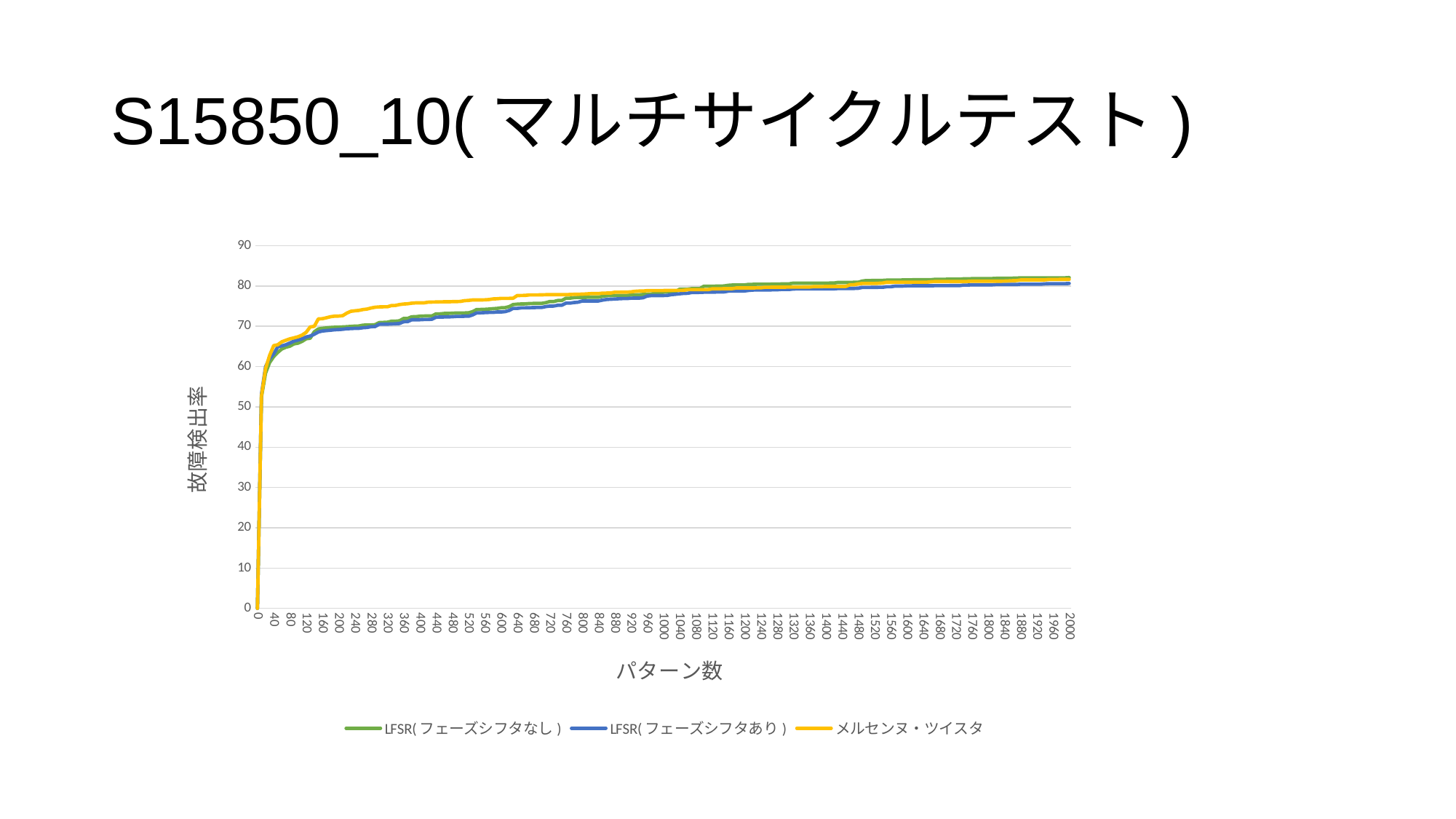

# S15850_10(マルチサイクルテスト)

### Chart

| Category |  |  |  |
|---|---|---|---|
| 0 | 0.0 | 0.0 | 0.0 |
| 10 | 52.47761 | 53.159916 | 52.742004 |
| 20 | 58.379531 | 59.974414 | 59.505332 |
| 30 | 60.989338 | 62.004268 | 62.754798 |
| 40 | 62.473345 | 63.130063 | 65.202558 |
| 50 | 63.522387 | 64.895523 | 65.407252 |
| 60 | 64.358211 | 65.159917 | 66.149253 |
| 70 | 64.801705 | 65.415776 | 66.524518 |
| 80 | 65.05757 | 65.859276 | 66.891259 |
| 90 | 65.628994 | 66.319829 | 67.130065 |
| 100 | 65.816629 | 66.592753 | 67.402983 |
| 110 | 66.2516 | 66.891259 | 67.820895 |
| 120 | 66.899788 | 67.343283 | 68.486142 |
| 130 | 67.036247 | 67.573559 | 69.842219 |
| 140 | 68.614072 | 68.017054 | 69.978678 |
| 150 | 69.339019 | 68.571424 | 71.829426 |
| 160 | 69.501066 | 68.827295 | 71.880597 |
| 170 | 69.594884 | 68.929636 | 72.119403 |
| 180 | 69.697225 | 69.023454 | 72.375268 |
| 190 | 69.756931 | 69.134331 | 72.511727 |
| 200 | 69.782519 | 69.185501 | 72.537315 |
| 210 | 69.842219 | 69.253731 | 72.631133 |
| 220 | 69.89339 | 69.398725 | 73.262262 |
| 230 | 69.961619 | 69.432837 | 73.714286 |
| 240 | 70.046908 | 69.484007 | 73.842216 |
| 250 | 70.072496 | 69.492537 | 73.944563 |
| 260 | 70.285714 | 69.646055 | 74.149251 |
| 270 | 70.311302 | 69.70576 | 74.268657 |
| 280 | 70.319831 | 69.89339 | 74.533045 |
| 290 | 70.39659 | 69.944561 | 74.72921 |
| 300 | 70.925373 | 70.507467 | 74.805969 |
| 310 | 70.96802 | 70.52452 | 74.840087 |
| 320 | 71.010661 | 70.52452 | 74.840087 |
| 330 | 71.249467 | 70.584226 | 75.130063 |
| 340 | 71.257997 | 70.626867 | 75.164181 |
| 350 | 71.360338 | 70.686567 | 75.385928 |
| 360 | 71.931767 | 71.121538 | 75.513858 |
| 370 | 71.948826 | 71.155649 | 75.582087 |
| 380 | 72.358209 | 71.59915 | 75.735605 |
| 390 | 72.383797 | 71.616209 | 75.80384 |
| 400 | 72.503197 | 71.624732 | 75.80384 |
| 410 | 72.545838 | 71.675909 | 75.80384 |
| 420 | 72.571433 | 71.675909 | 75.98294 |
| 430 | 72.571433 | 71.752667 | 76.008528 |
| 440 | 73.083156 | 72.247338 | 76.034117 |
| 450 | 73.083156 | 72.298509 | 76.059699 |
| 460 | 73.185503 | 72.307038 | 76.076758 |
| 470 | 73.202562 | 72.332621 | 76.076758 |
| 480 | 73.236674 | 72.375268 | 76.119405 |
| 490 | 73.296374 | 72.452027 | 76.127934 |
| 500 | 73.304904 | 72.452027 | 76.170576 |
| 510 | 73.313433 | 72.486138 | 76.349682 |
| 520 | 73.339021 | 72.486138 | 76.417911 |
| 530 | 73.628998 | 72.810233 | 76.528788 |
| 540 | 74.149251 | 73.313433 | 76.528788 |
| 550 | 74.174839 | 73.347545 | 76.537311 |
| 560 | 74.208951 | 73.398721 | 76.562899 |
| 570 | 74.268657 | 73.441362 | 76.631129 |
| 580 | 74.371004 | 73.441362 | 76.784647 |
| 590 | 74.430704 | 73.54371 | 76.835823 |
| 600 | 74.575692 | 73.54371 | 76.921105 |
| 610 | 74.61834 | 73.628998 | 76.921105 |
| 620 | 74.865675 | 73.918974 | 76.929641 |
| 630 | 75.385928 | 74.439234 | 76.963753 |
| 640 | 75.488269 | 74.439234 | 77.620471 |
| 650 | 75.539446 | 74.567163 | 77.646053 |
| 660 | 75.556505 | 74.575692 | 77.663112 |
| 670 | 75.650322 | 74.601281 | 77.782518 |
| 680 | 75.667375 | 74.643922 | 77.782518 |
| 690 | 75.675905 | 74.66951 | 77.782518 |
| 700 | 75.692964 | 74.66951 | 77.799571 |
| 710 | 75.846481 | 74.882728 | 77.833688 |
| 720 | 76.127934 | 75.010657 | 77.833688 |
| 730 | 76.136458 | 75.019193 | 77.833688 |
| 740 | 76.392323 | 75.223881 | 77.850747 |
| 750 | 76.409382 | 75.223881 | 77.859277 |
| 760 | 76.972282 | 75.74414 | 77.859277 |
| 770 | 76.972282 | 75.74414 | 77.884865 |
| 780 | 77.108741 | 75.897658 | 77.927506 |
| 790 | 77.168441 | 75.98294 | 77.936035 |
| 800 | 77.1855 | 76.264393 | 77.987206 |
| 810 | 77.1855 | 76.264393 | 78.021324 |
| 820 | 77.202559 | 76.264393 | 78.098083 |
| 830 | 77.202559 | 76.281452 | 78.123665 |
| 840 | 77.211088 | 76.281452 | 78.123665 |
| 850 | 77.432835 | 76.49467 | 78.217483 |
| 860 | 77.586353 | 76.648188 | 78.234541 |
| 870 | 77.594882 | 76.716417 | 78.234541 |
| 880 | 77.637529 | 76.759064 | 78.447759 |
| 890 | 77.637529 | 76.827294 | 78.456289 |
| 900 | 77.637529 | 76.869935 | 78.481877 |
| 910 | 77.646053 | 76.878464 | 78.481877 |
| 920 | 77.7484 | 76.972282 | 78.541577 |
| 930 | 77.799571 | 76.980811 | 78.678036 |
| 940 | 77.799571 | 76.980811 | 78.737742 |
| 950 | 77.893388 | 77.074629 | 78.746271 |
| 960 | 77.893388 | 77.501065 | 78.840089 |
| 970 | 77.995735 | 77.611941 | 78.865671 |
| 980 | 78.200424 | 77.611941 | 78.865671 |
| 990 | 78.200424 | 77.620471 | 78.865671 |
| 1000 | 78.447759 | 77.629 | 78.865671 |
| 1010 | 78.533047 | 77.663112 | 78.899789 |
| 1020 | 78.533047 | 77.850747 | 78.899789 |
| 1030 | 78.584218 | 77.944565 | 78.899789 |
| 1040 | 79.189765 | 78.055435 | 78.899789 |
| 1050 | 79.223883 | 78.149253 | 78.916848 |
| 1060 | 79.223883 | 78.183371 | 79.078889 |
| 1070 | 79.334754 | 78.37953 | 79.087418 |
| 1080 | 79.334754 | 78.37953 | 79.087418 |
| 1090 | 79.351813 | 78.413647 | 79.087418 |
| 1100 | 79.948831 | 78.447759 | 79.087418 |
| 1110 | 79.948831 | 78.447759 | 79.087418 |
| 1120 | 79.948831 | 78.464818 | 79.283583 |
| 1130 | 79.957354 | 78.490406 | 79.292113 |
| 1140 | 79.965883 | 78.515995 | 79.300642 |
| 1150 | 80.008531 | 78.541577 | 79.343283 |
| 1160 | 80.170578 | 78.720683 | 79.343283 |
| 1170 | 80.238807 | 78.754795 | 79.351813 |
| 1180 | 80.255866 | 78.754795 | 79.50533 |
| 1190 | 80.255866 | 78.754795 | 79.51386 |
| 1200 | 80.255866 | 78.763324 | 79.51386 |
| 1210 | 80.392325 | 78.891259 | 79.51386 |
| 1220 | 80.409384 | 78.985071 | 79.522389 |
| 1230 | 80.434966 | 79.00213 | 79.539442 |
| 1240 | 80.434966 | 79.00213 | 79.539442 |
| 1250 | 80.434966 | 79.00213 | 79.667377 |
| 1260 | 80.434966 | 79.010659 | 79.684436 |
| 1270 | 80.469084 | 79.053307 | 79.692966 |
| 1280 | 80.469084 | 79.053307 | 79.701495 |
| 1290 | 80.503201 | 79.138595 | 79.701495 |
| 1300 | 80.503201 | 79.138595 | 79.710019 |
| 1310 | 80.528784 | 79.138595 | 79.718548 |
| 1320 | 80.69936 | 79.257995 | 79.727077 |
| 1330 | 80.69936 | 79.275054 | 79.727077 |
| 1340 | 80.69936 | 79.275054 | 79.727077 |
| 1350 | 80.69936 | 79.275054 | 79.744136 |
| 1360 | 80.69936 | 79.275054 | 79.744136 |
| 1370 | 80.70789 | 79.275054 | 79.829425 |
| 1380 | 80.70789 | 79.275054 | 79.829425 |
| 1390 | 80.70789 | 79.283583 | 79.829425 |
| 1400 | 80.70789 | 79.283583 | 79.889125 |
| 1410 | 80.724949 | 79.283583 | 79.897654 |
| 1420 | 80.724949 | 79.283583 | 79.897654 |
| 1430 | 80.869937 | 79.368871 | 79.897654 |
| 1440 | 80.869937 | 79.39446 | 79.897654 |
| 1450 | 80.869937 | 79.39446 | 79.897654 |
| 1460 | 80.895519 | 79.39446 | 80.307037 |
| 1470 | 80.904055 | 79.39446 | 80.307037 |
| 1480 | 80.904055 | 79.437101 | 80.520254 |
| 1490 | 81.228143 | 79.641789 | 80.614072 |
| 1500 | 81.347549 | 79.641789 | 80.614072 |
| 1510 | 81.347549 | 79.641789 | 80.614072 |
| 1520 | 81.381667 | 79.650319 | 80.622602 |
| 1530 | 81.381667 | 79.667377 | 80.673772 |
| 1540 | 81.381667 | 79.667377 | 80.724949 |
| 1550 | 81.44989 | 79.803836 | 80.912578 |
| 1560 | 81.44989 | 79.803836 | 80.912578 |
| 1570 | 81.44989 | 79.957354 | 80.938166 |
| 1580 | 81.44989 | 79.957354 | 80.938166 |
| 1590 | 81.501067 | 79.974413 | 80.938166 |
| 1600 | 81.526649 | 80.034113 | 80.938166 |
| 1610 | 81.526649 | 80.042642 | 80.938166 |
| 1620 | 81.560767 | 80.051172 | 80.938166 |
| 1630 | 81.560767 | 80.051172 | 80.938166 |
| 1640 | 81.569296 | 80.051172 | 80.938166 |
| 1650 | 81.569296 | 80.051172 | 80.938166 |
| 1660 | 81.569296 | 80.051172 | 81.057572 |
| 1670 | 81.654584 | 80.085289 | 81.100214 |
| 1680 | 81.654584 | 80.085289 | 81.100214 |
| 1690 | 81.663114 | 80.085289 | 81.100214 |
| 1700 | 81.671643 | 80.085289 | 81.100214 |
| 1710 | 81.671643 | 80.093813 | 81.100214 |
| 1720 | 81.671643 | 80.093813 | 81.100214 |
| 1730 | 81.671643 | 80.093813 | 81.100214 |
| 1740 | 81.782514 | 80.221748 | 81.100214 |
| 1750 | 81.782514 | 80.221748 | 81.125802 |
| 1760 | 81.816632 | 80.289978 | 81.185502 |
| 1770 | 81.84222 | 80.289978 | 81.194031 |
| 1780 | 81.84222 | 80.289978 | 81.194031 |
| 1790 | 81.84222 | 80.289978 | 81.194031 |
| 1800 | 81.84222 | 80.289978 | 81.194031 |
| 1810 | 81.84222 | 80.289978 | 81.194031 |
| 1820 | 81.90192 | 80.358207 | 81.194031 |
| 1830 | 81.90192 | 80.358207 | 81.194031 |
| 1840 | 81.90192 | 80.358207 | 81.21109 |
| 1850 | 81.90192 | 80.358207 | 81.262261 |
| 1860 | 81.944561 | 80.358207 | 81.313431 |
| 1870 | 81.95309 | 80.358207 | 81.33902 |
| 1880 | 82.02132 | 80.443496 | 81.492537 |
| 1890 | 82.02132 | 80.443496 | 81.492537 |
| 1900 | 82.029849 | 80.452025 | 81.492537 |
| 1910 | 82.029849 | 80.452025 | 81.501067 |
| 1920 | 82.029849 | 80.452025 | 81.509596 |
| 1930 | 82.029849 | 80.452025 | 81.518126 |
| 1940 | 82.029849 | 80.528784 | 81.518126 |
| 1950 | 82.029849 | 80.571425 | 81.620467 |
| 1960 | 82.029849 | 80.571425 | 81.620467 |
| 1970 | 82.029849 | 80.571425 | 81.620467 |
| 1980 | 82.029849 | 80.571425 | 81.628996 |
| 1990 | 82.029849 | 80.571425 | 81.637526 |
| 2000 | 82.089555 | 80.631131 | 81.646055 |